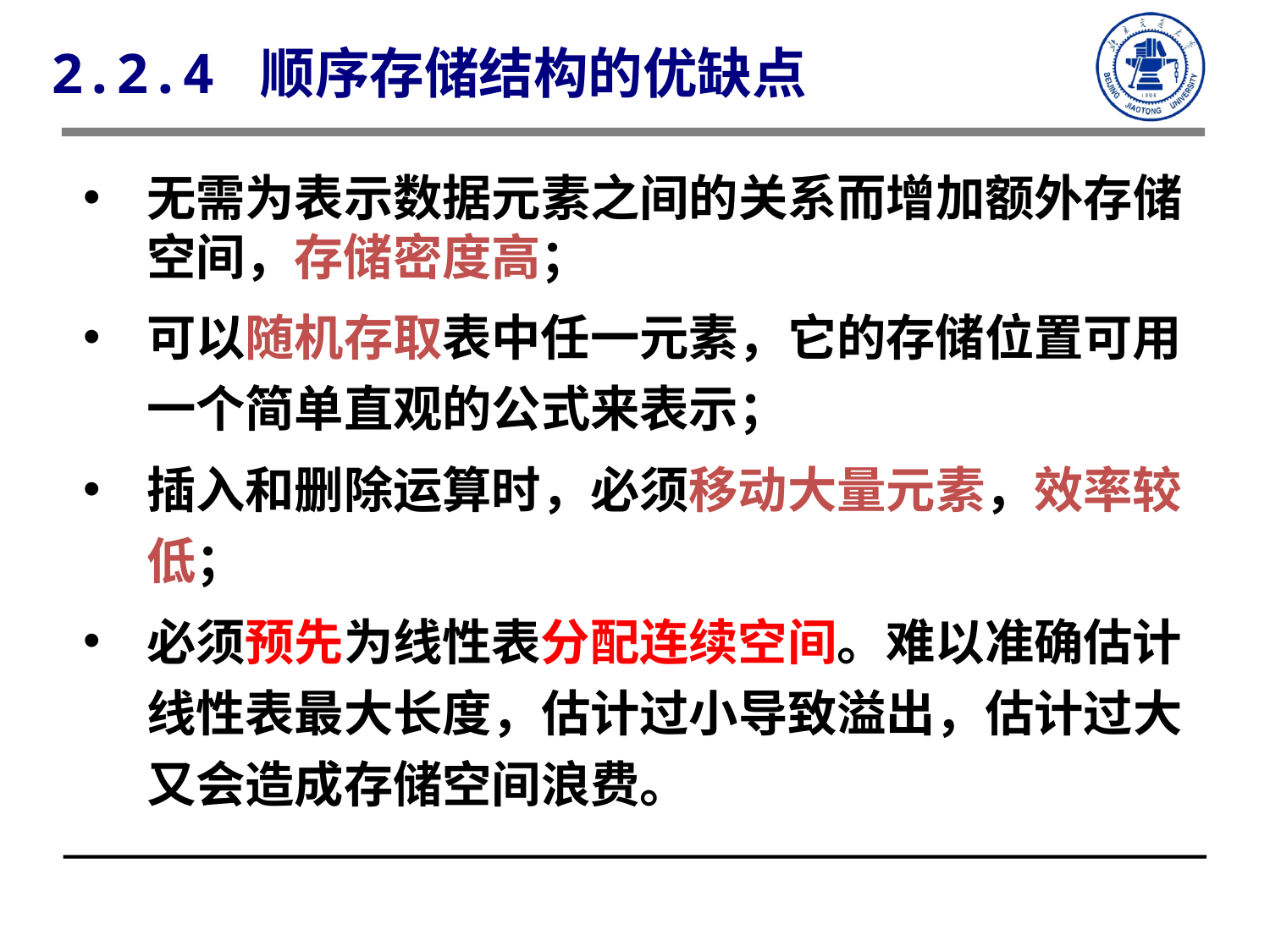

2.2.4 顺序存储结构的优缺点
无需为表示数据元素之间的关系而增加额外存储空间，存储密度高；
可以随机存取表中任一元素，它的存储位置可用一个简单直观的公式来表示；
插入和删除运算时，必须移动大量元素，效率较低；
必须预先为线性表分配连续空间。难以准确估计线性表最大长度，估计过小导致溢出，估计过大又会造成存储空间浪费。